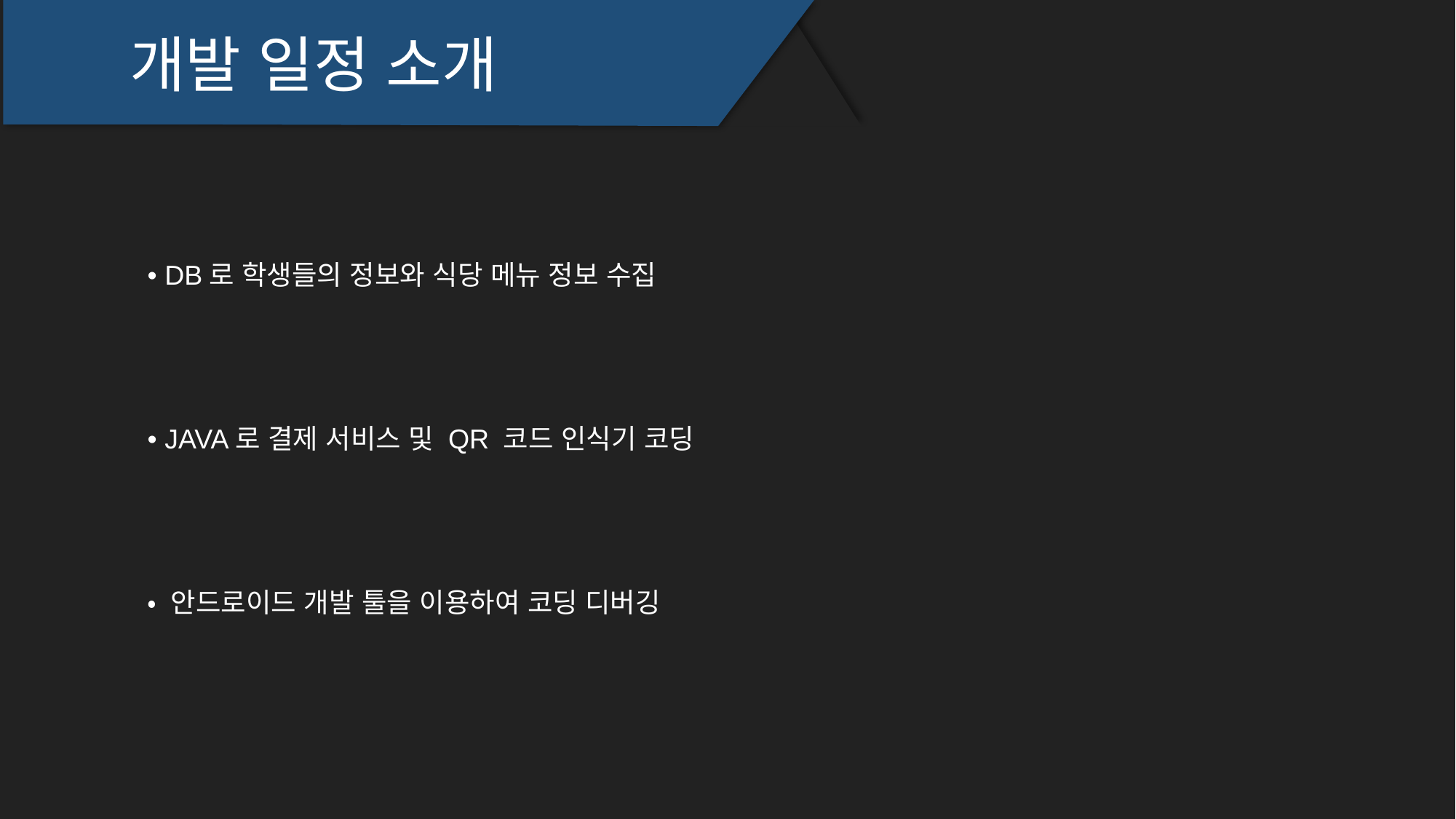

개발 일정 소개

• DB로 학생들의 정보와 식당 메뉴 정보 수집

• JAVA로 결제 서비스 및 QR 코드 인식기 코딩

• 안드로이드 개발 툴을 이용하여 코딩 디버깅